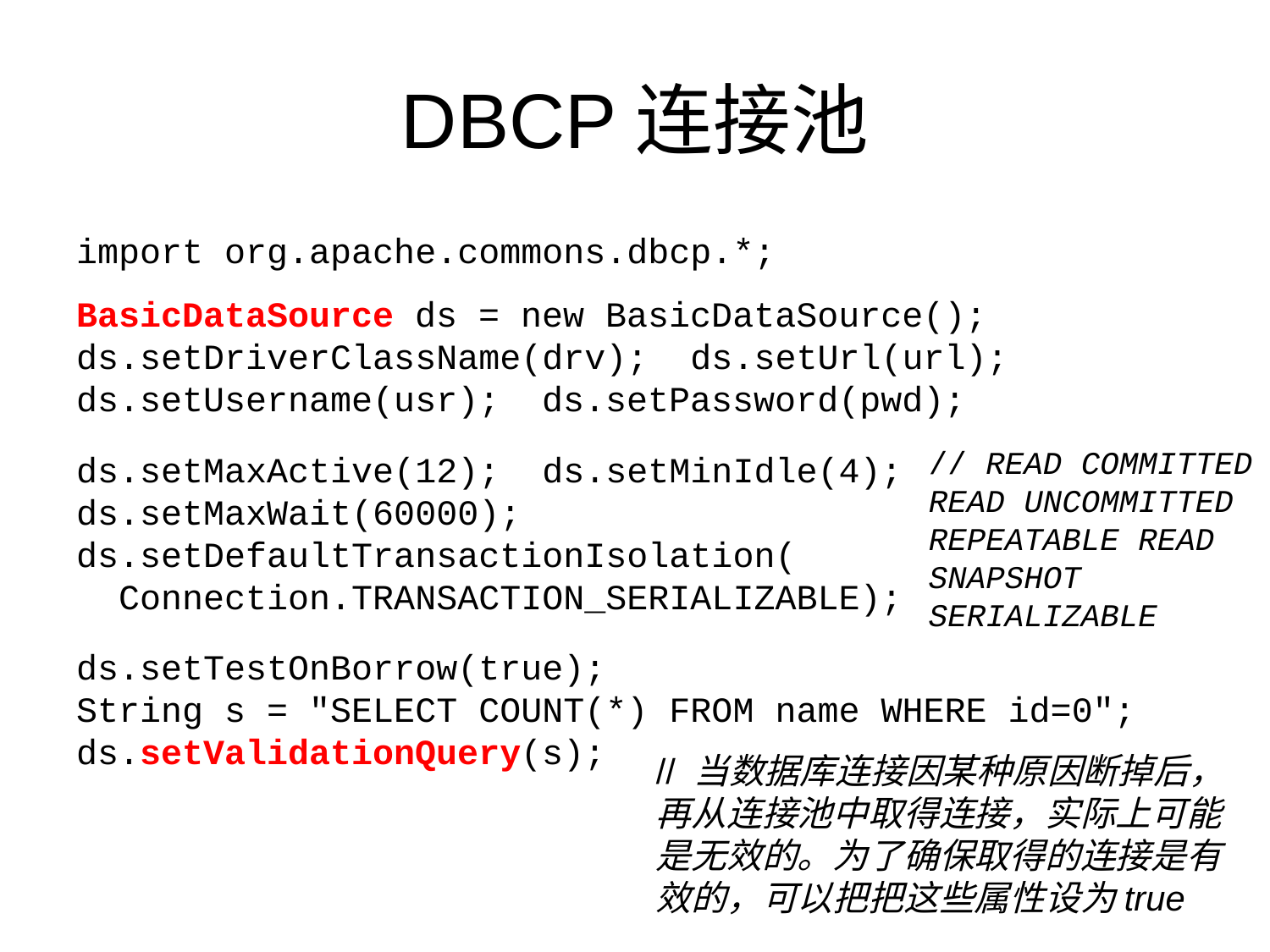

# DBCP连接池
import org.apache.commons.dbcp.*;
BasicDataSource ds = new BasicDataSource();
ds.setDriverClassName(drv);  ds.setUrl(url);
ds.setUsername(usr);  ds.setPassword(pwd);
ds.setMaxActive(12);  ds.setMinIdle(4);
ds.setMaxWait(60000);
ds.setDefaultTransactionIsolation(
  Connection.TRANSACTION_SERIALIZABLE);
ds.setTestOnBorrow(true);
String s = "SELECT COUNT(*) FROM name WHERE id=0";
ds.setValidationQuery(s);
// READ COMMITTED
READ UNCOMMITTED
REPEATABLE READ
SNAPSHOT
SERIALIZABLE
// 当数据库连接因某种原因断掉后，
再从连接池中取得连接，实际上可能
是无效的。为了确保取得的连接是有
效的，可以把把这些属性设为true